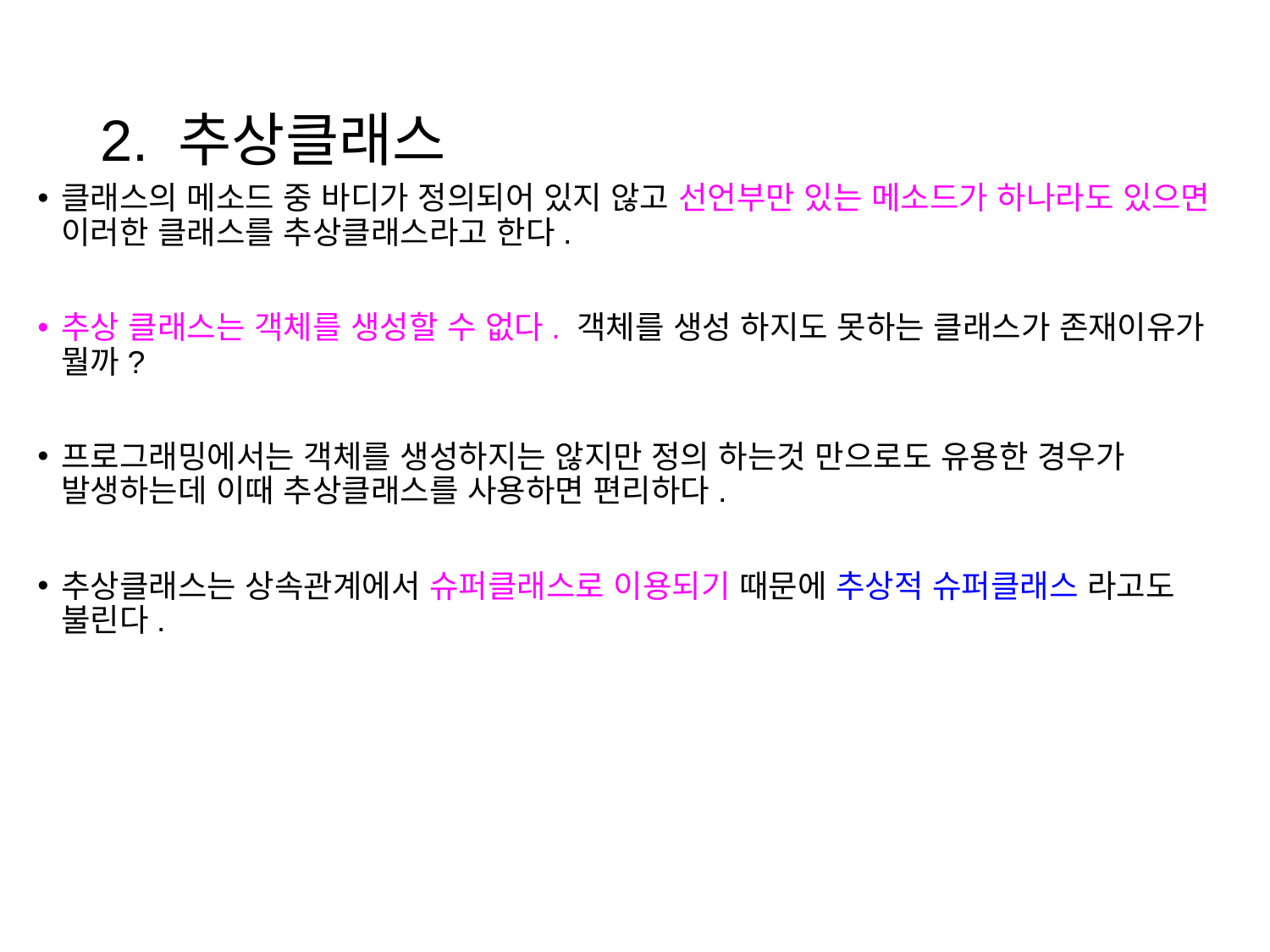

# 2. 추상클래스
클래스의 메소드 중 바디가 정의되어 있지 않고 선언부만 있는 메소드가 하나라도 있으면 이러한 클래스를 추상클래스라고 한다.

추상 클래스는 객체를 생성할 수 없다. 객체를 생성 하지도 못하는 클래스가 존재이유가 뭘까?

프로그래밍에서는 객체를 생성하지는 않지만 정의 하는것 만으로도 유용한 경우가 발생하는데 이때 추상클래스를 사용하면 편리하다.

추상클래스는 상속관계에서 슈퍼클래스로 이용되기 때문에 추상적 슈퍼클래스 라고도 불린다.